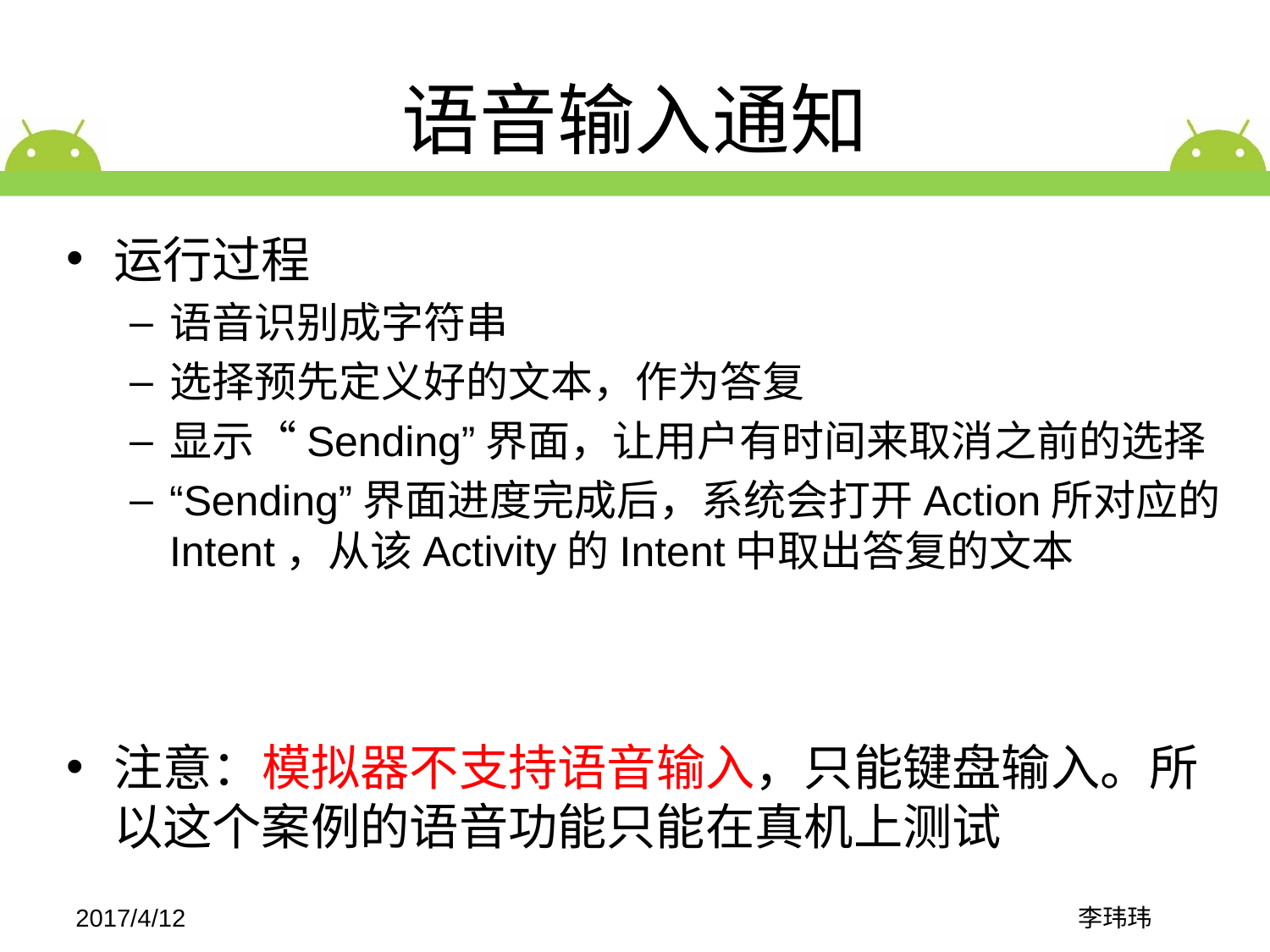

# 语音输入通知
运行过程
语音识别成字符串
选择预先定义好的文本，作为答复
显示“Sending”界面，让用户有时间来取消之前的选择
“Sending”界面进度完成后，系统会打开Action所对应的Intent，从该Activity的Intent中取出答复的文本

注意：模拟器不支持语音输入，只能键盘输入。所以这个案例的语音功能只能在真机上测试